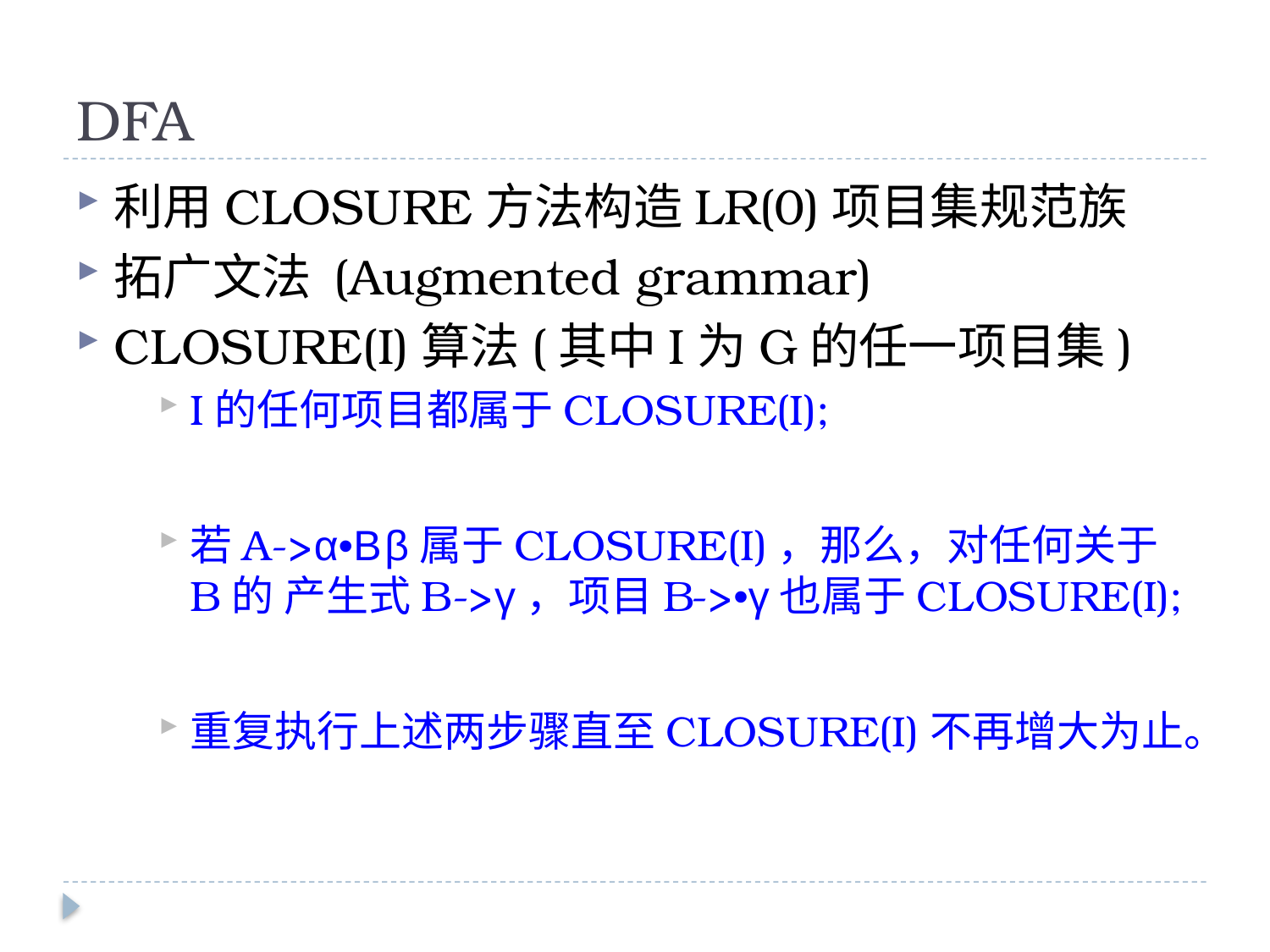

# DFA
利用CLOSURE方法构造LR(0)项目集规范族
拓广文法 (Augmented grammar)
CLOSURE(I)算法(其中I为G的任一项目集)
I的任何项目都属于CLOSURE(I);

若A->α•Bβ属于CLOSURE(I)，那么，对任何关于B的 产生式B->γ，项目B->•γ也属于CLOSURE(I);

重复执行上述两步骤直至CLOSURE(I)不再增大为止。

24